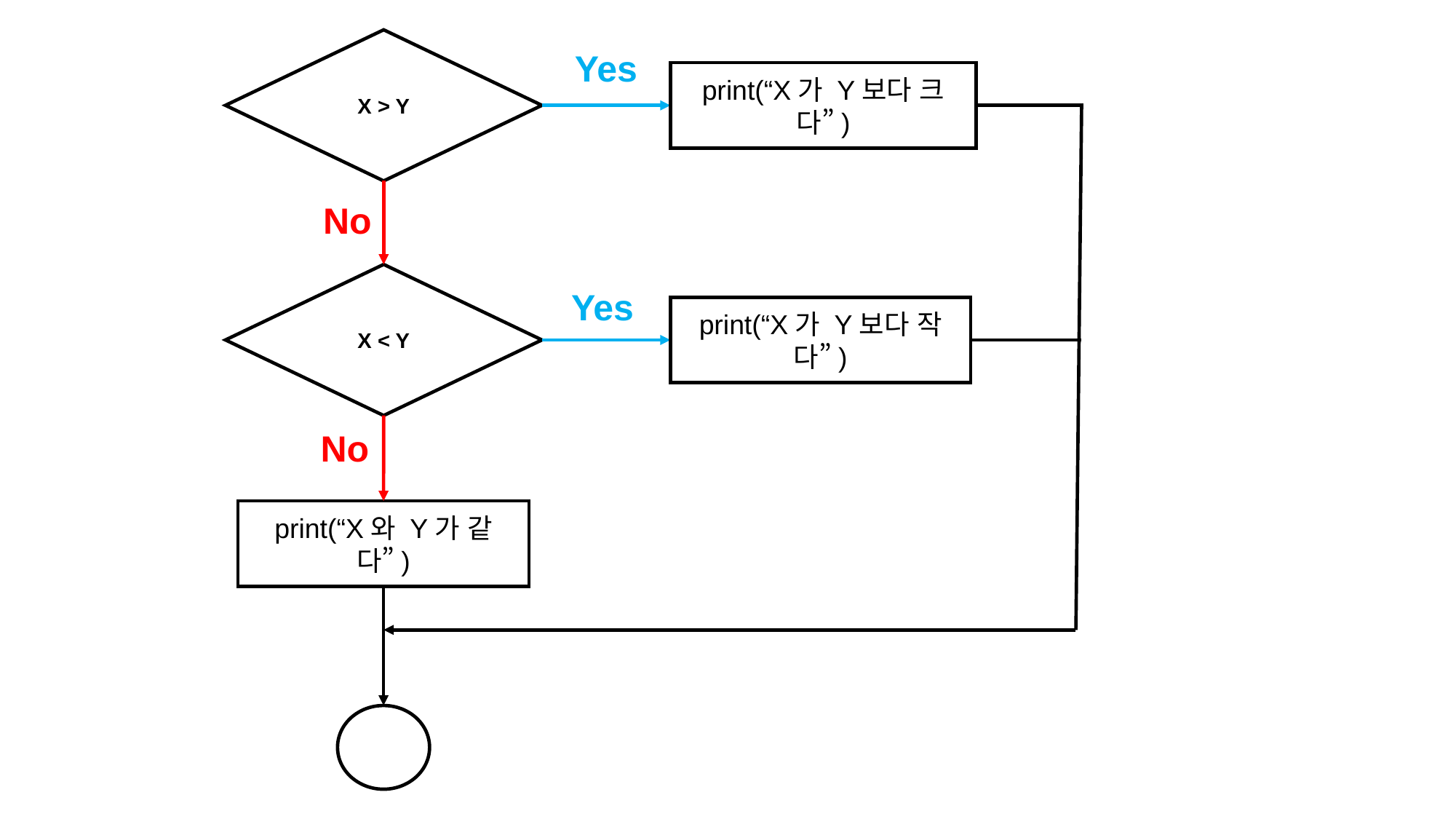

X > Y
Yes
print(“X가 Y보다 크다”)
No
X < Y
Yes
print(“X가 Y보다 작다”)
No
print(“X와 Y가 같다”)